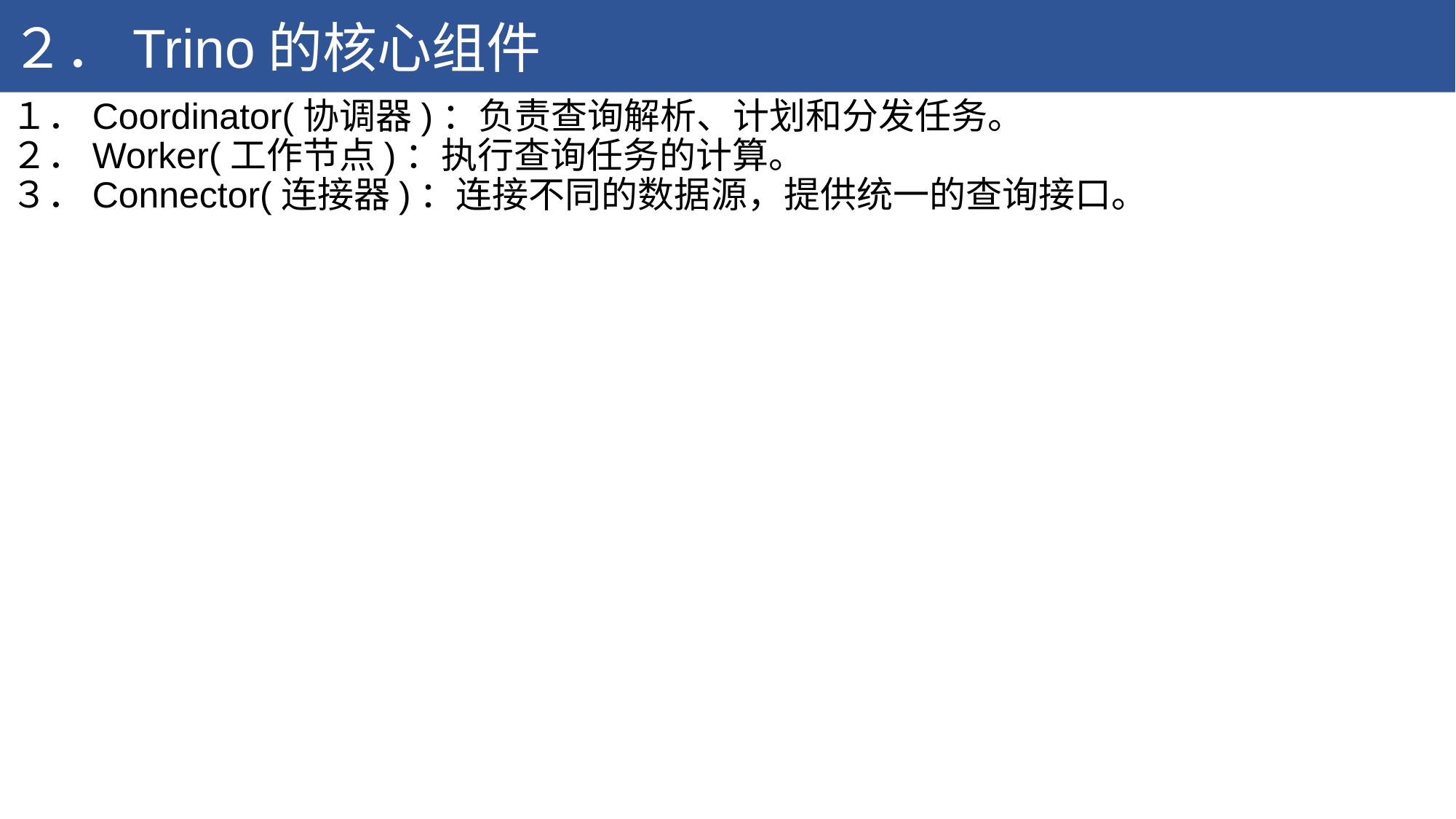

２．Trino的核心组件
# １．Coordinator(协调器)：负责查询解析、计划和分发任务。 ２．Worker(工作节点)：执行查询任务的计算。 ３．Connector(连接器)：连接不同的数据源，提供统一的查询接口。